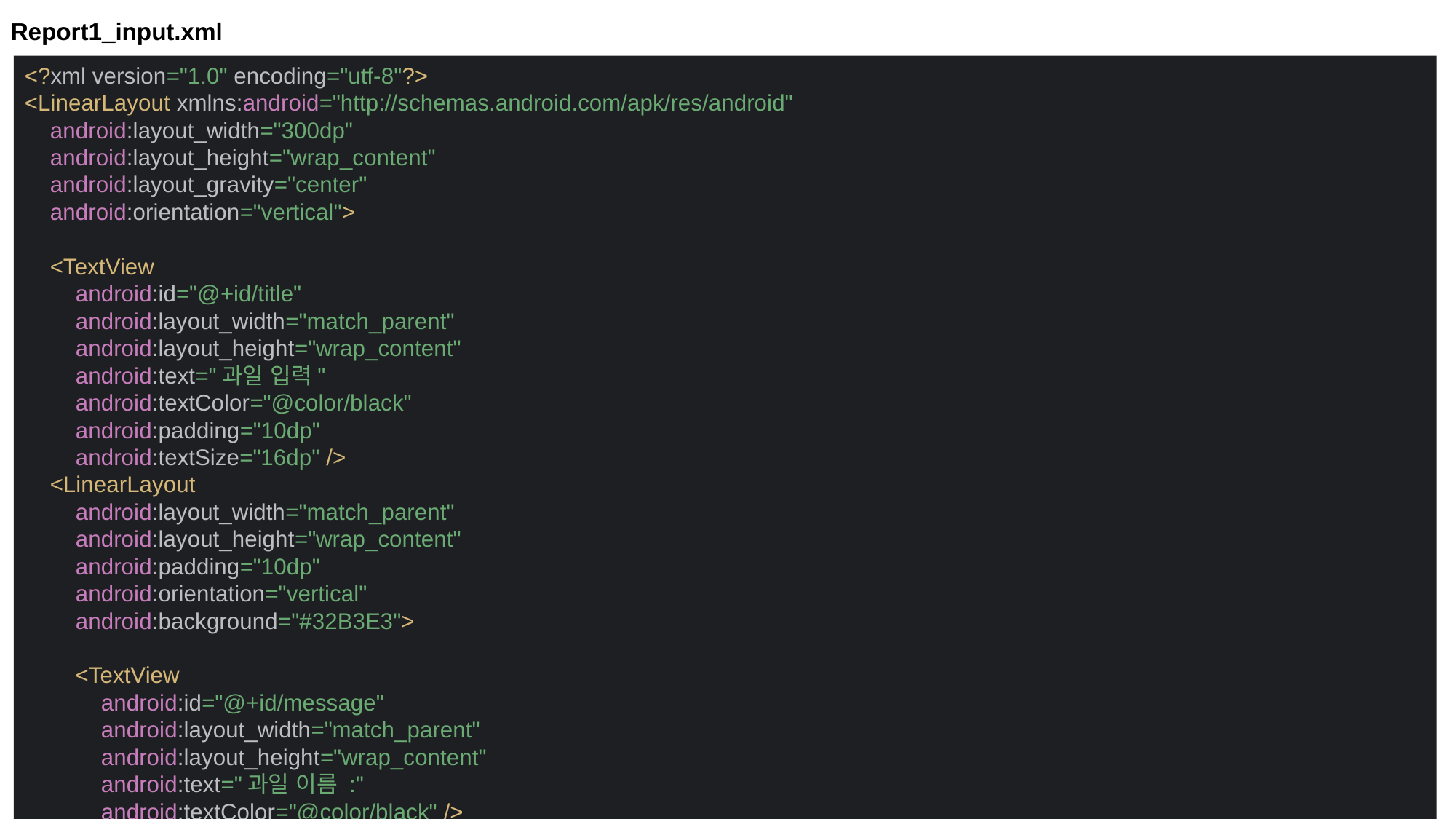

Report1_input.xml
<?xml version="1.0" encoding="utf-8"?>
<LinearLayout xmlns:android="http://schemas.android.com/apk/res/android"
    android:layout_width="300dp"
    android:layout_height="wrap_content"
    android:layout_gravity="center"
    android:orientation="vertical">
    <TextView
        android:id="@+id/title"
        android:layout_width="match_parent"
        android:layout_height="wrap_content"
        android:text="과일 입력"
        android:textColor="@color/black"
        android:padding="10dp"
        android:textSize="16dp" />
    <LinearLayout
        android:layout_width="match_parent"
        android:layout_height="wrap_content"
        android:padding="10dp"
        android:orientation="vertical"
        android:background="#32B3E3">
        <TextView
            android:id="@+id/message"
            android:layout_width="match_parent"
            android:layout_height="wrap_content"
            android:text="과일 이름 :"
            android:textColor="@color/black" />